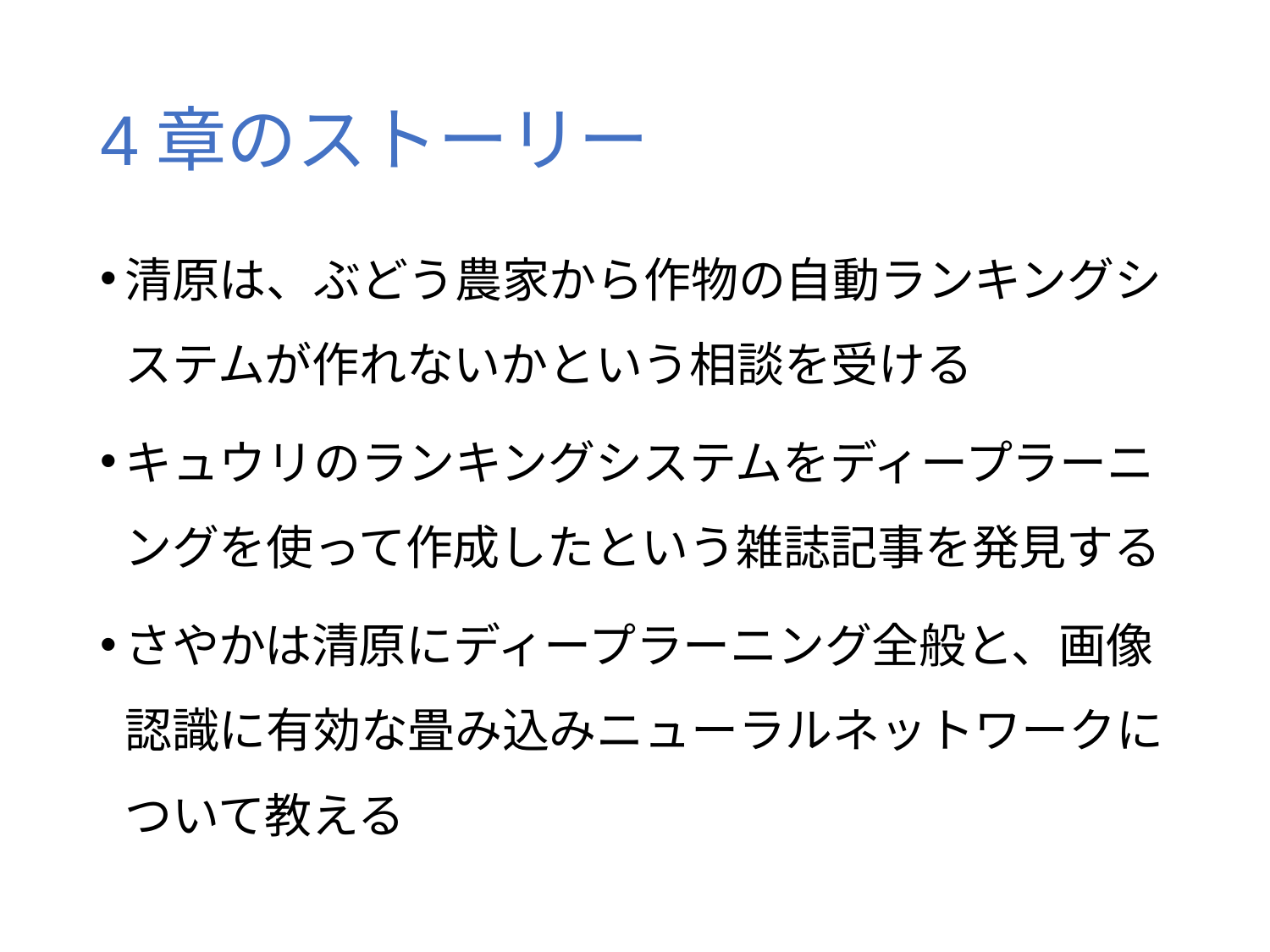

# 4章のストーリー
清原は、ぶどう農家から作物の自動ランキングシステムが作れないかという相談を受ける
キュウリのランキングシステムをディープラーニングを使って作成したという雑誌記事を発見する
さやかは清原にディープラーニング全般と、画像認識に有効な畳み込みニューラルネットワークについて教える